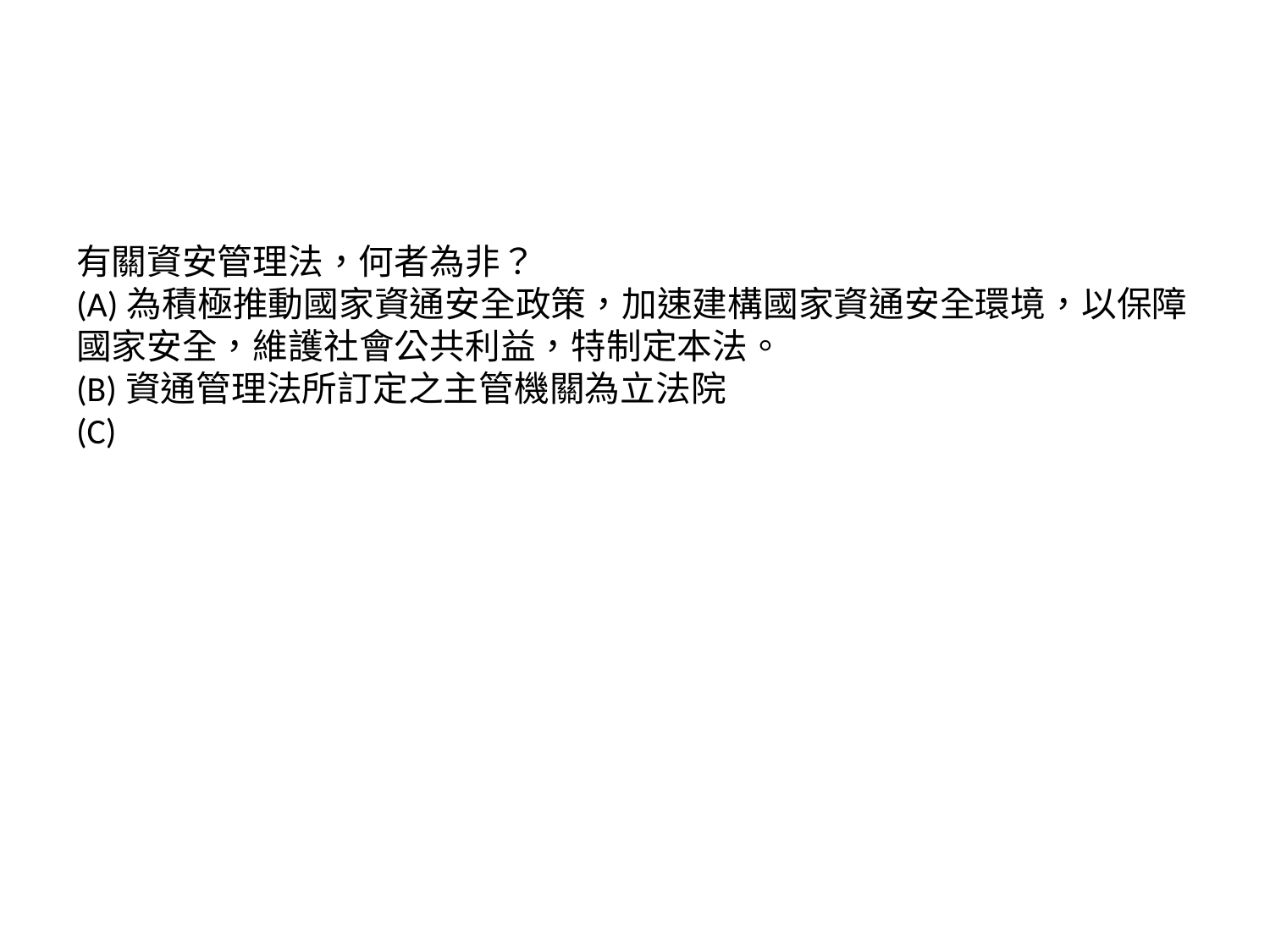

# 有關資安管理法，何者為非？ (A)為積極推動國家資通安全政策，加速建構國家資通安全環境，以保障國家安全，維護社會公共利益，特制定本法。 (B)資通管理法所訂定之主管機關為立法院 (C)